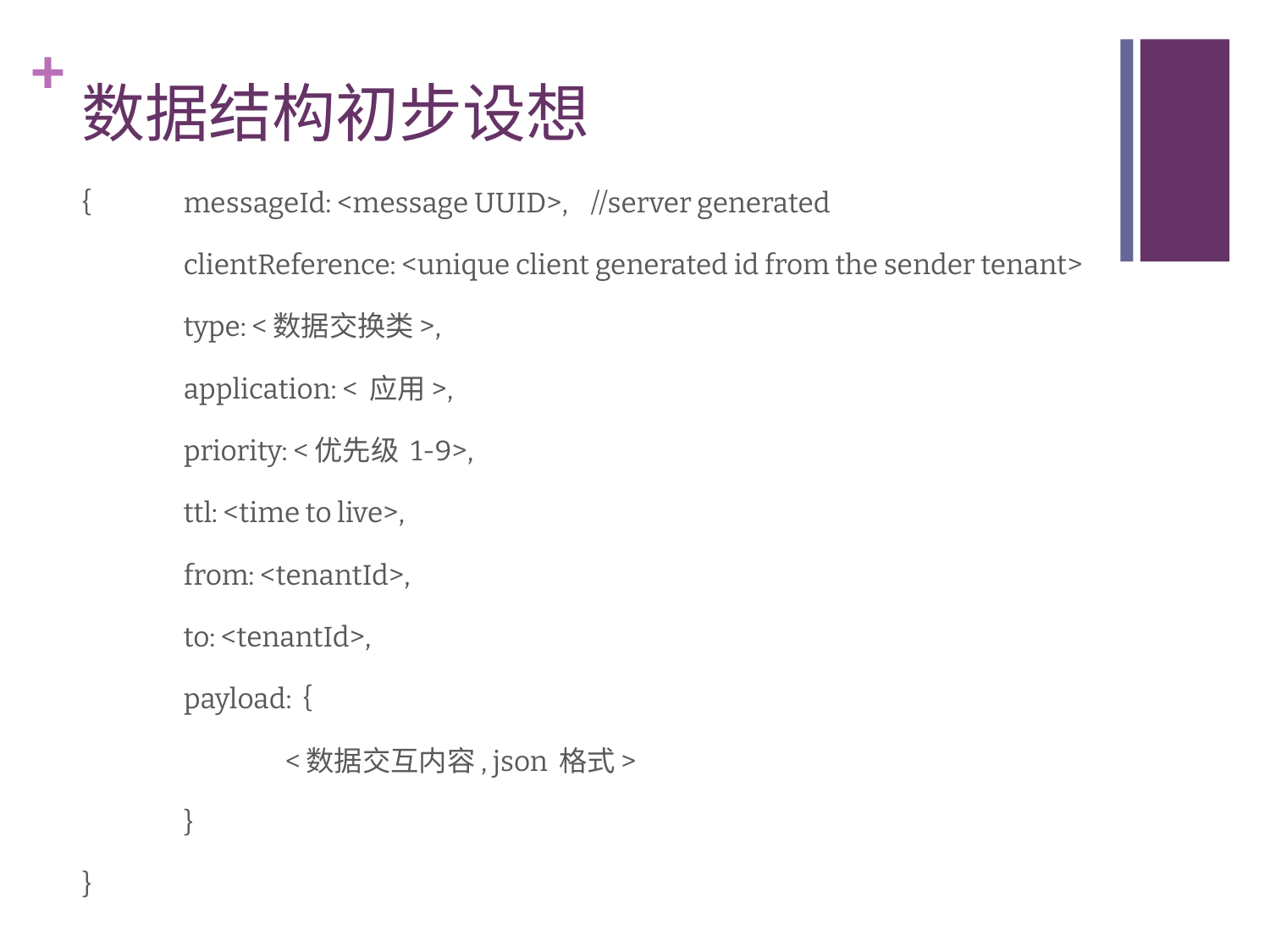

# 数据结构初步设想
{ 	messageId: <message UUID>,    //server generated
	clientReference: <unique client generated id from the sender tenant>
	type: <数据交换类>,
	application: < 应用>,
	priority: <优先级 1-9>,
	ttl: <time to live>,
	from: <tenantId>,
	to: <tenantId>,
	payload:  {
		<数据交互内容, json 格式>
	}
}